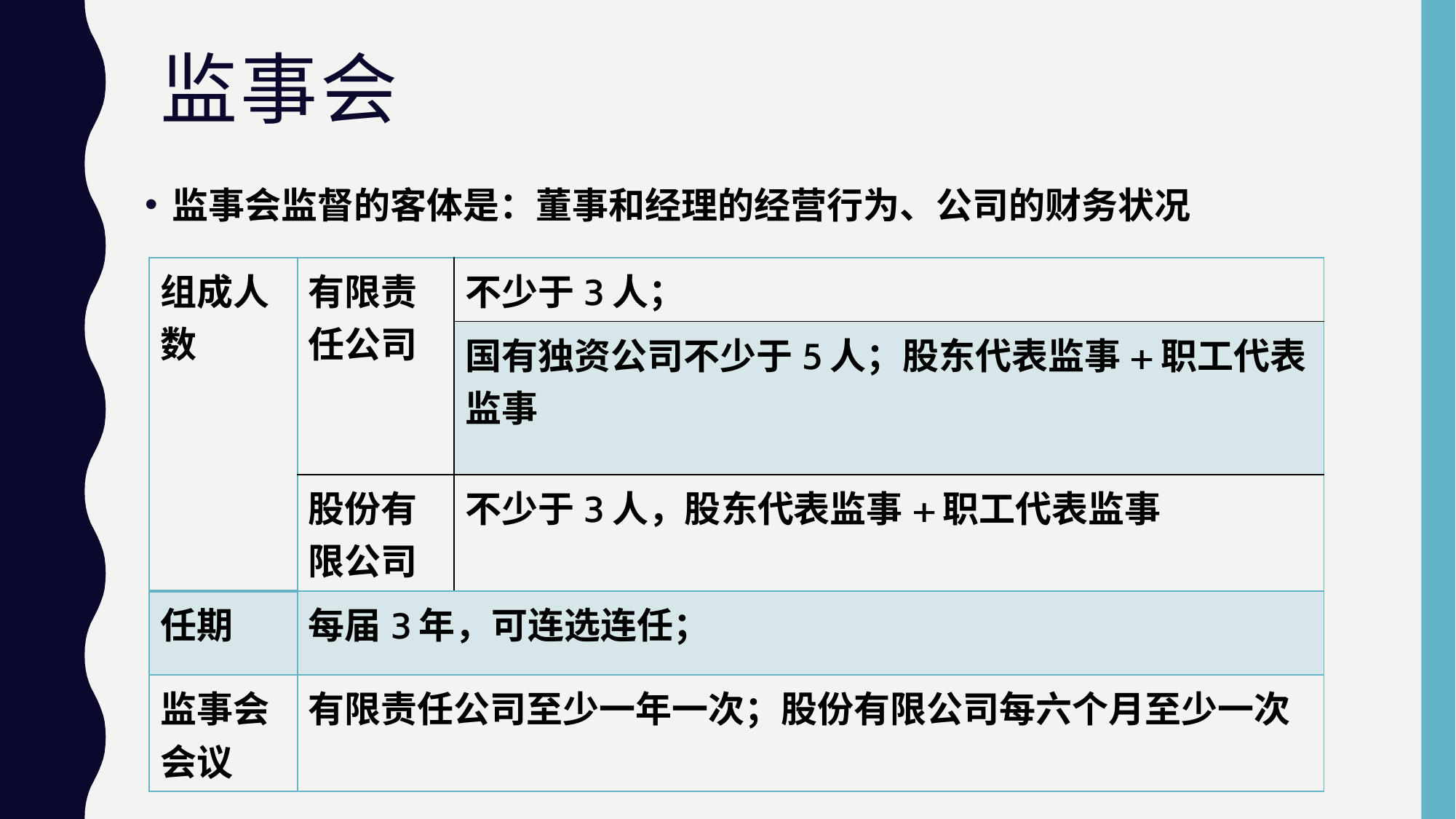

# 监事会
监事会监督的客体是：董事和经理的经营行为、公司的财务状况

| 组成人数 | 有限责任公司 | 不少于3人； |
| --- | --- | --- |
|  |  | 国有独资公司不少于5人；股东代表监事+职工代表监事 |
|  | 股份有限公司 | 不少于3人，股东代表监事+职工代表监事 |
| 任期 | 每届3年，可连选连任； |  |
| 监事会会议 | 有限责任公司至少一年一次；股份有限公司每六个月至少一次 |  |